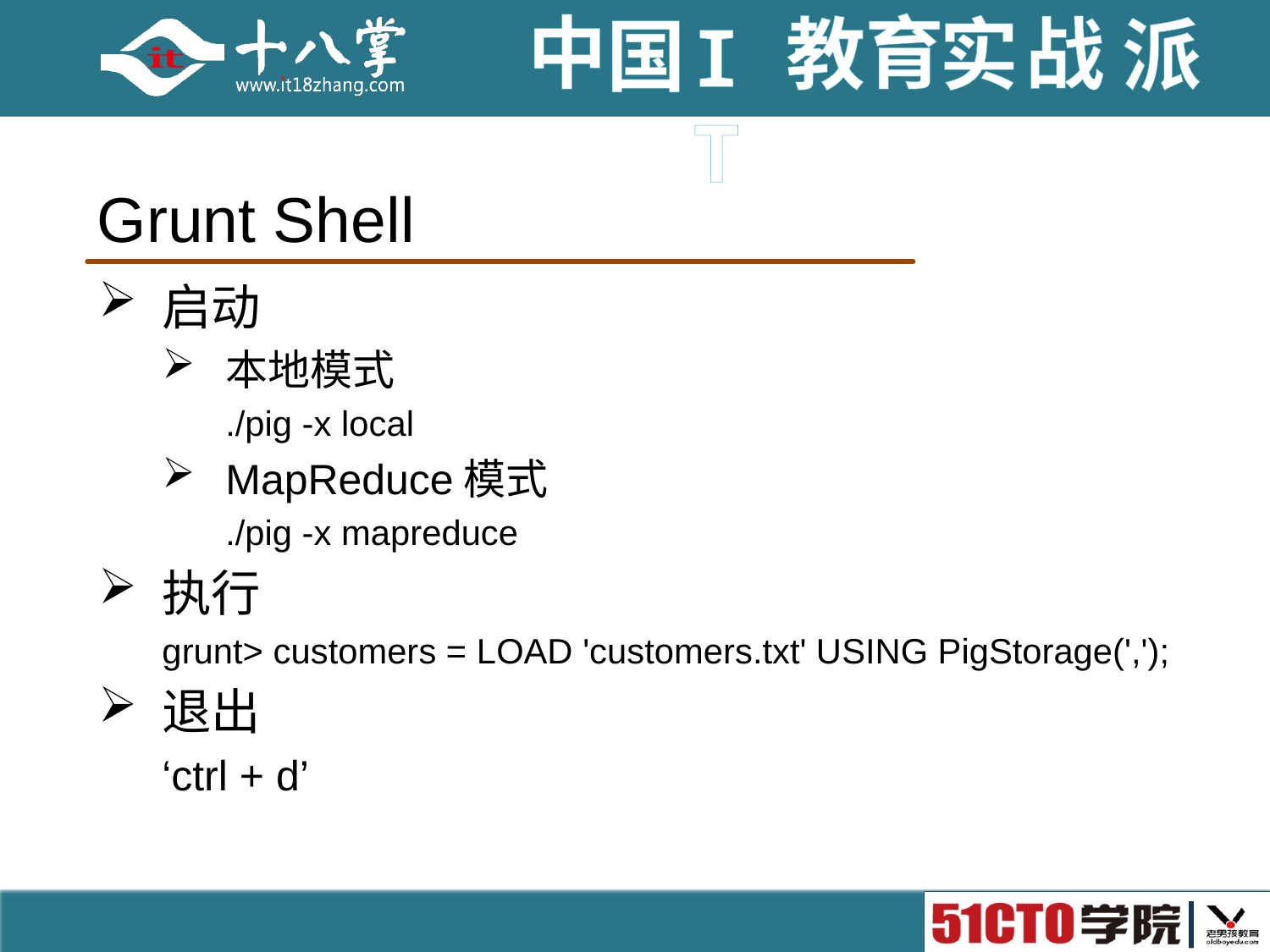

# Grunt Shell
启动
本地模式
./pig -x local
MapReduce模式
./pig -x mapreduce
执行
grunt> customers = LOAD 'customers.txt' USING PigStorage(',');
退出
‘ctrl + d’